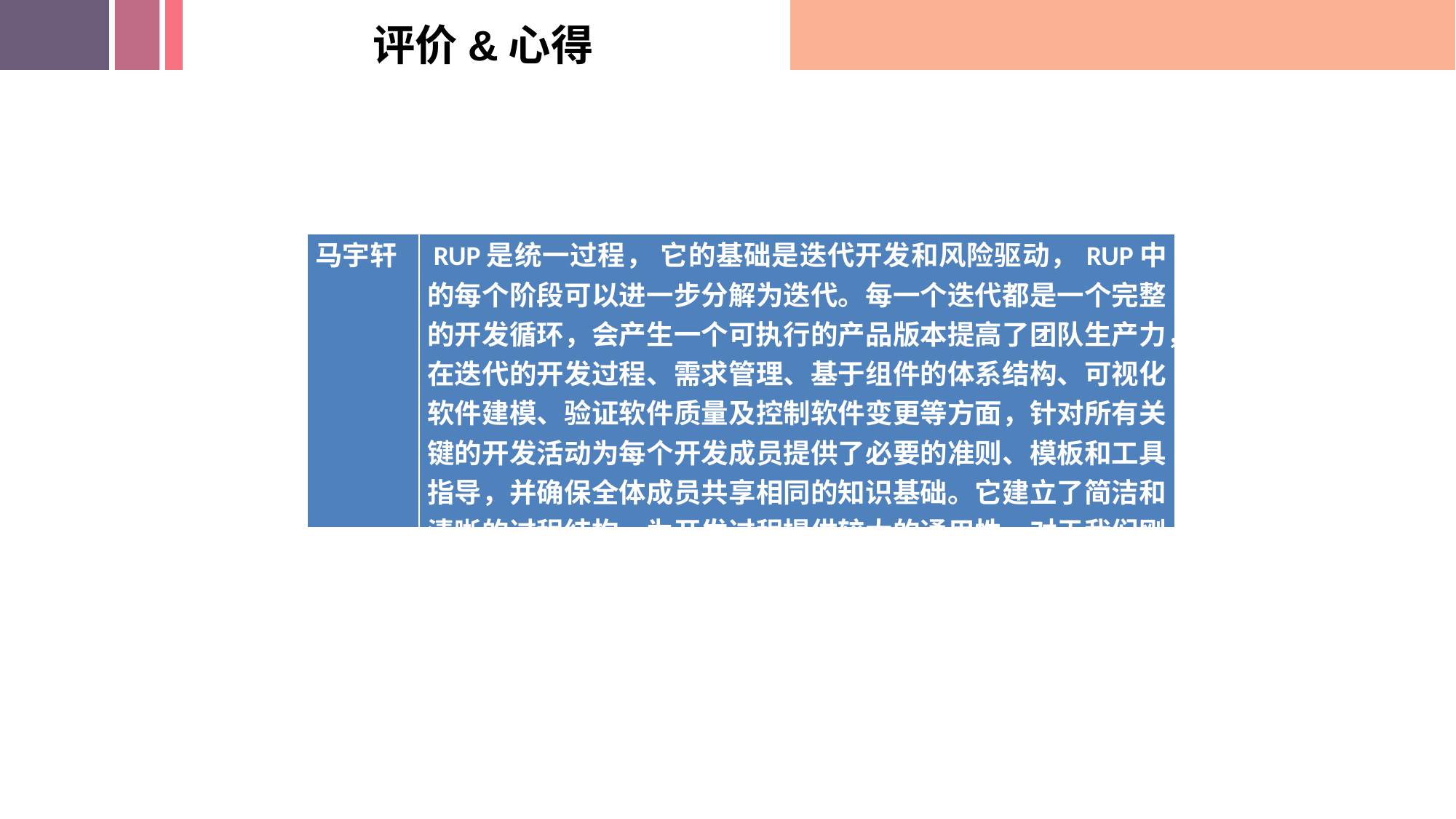

评价&心得
| 马宇轩 | RUP是统一过程， 它的基础是迭代开发和风险驱动，RUP中的每个阶段可以进一步分解为迭代。每一个迭代都是一个完整的开发循环，会产生一个可执行的产品版本提高了团队生产力，在迭代的开发过程、需求管理、基于组件的体系结构、可视化软件建模、验证软件质量及控制软件变更等方面，针对所有关键的开发活动为每个开发成员提供了必要的准则、模板和工具指导，并确保全体成员共享相同的知识基础。它建立了简洁和清晰的过程结构，为开发过程提供较大的通用性。对于我们刚接触软件开发的学生来说，我觉得RUP是一个很好的开端。 |
| --- | --- |